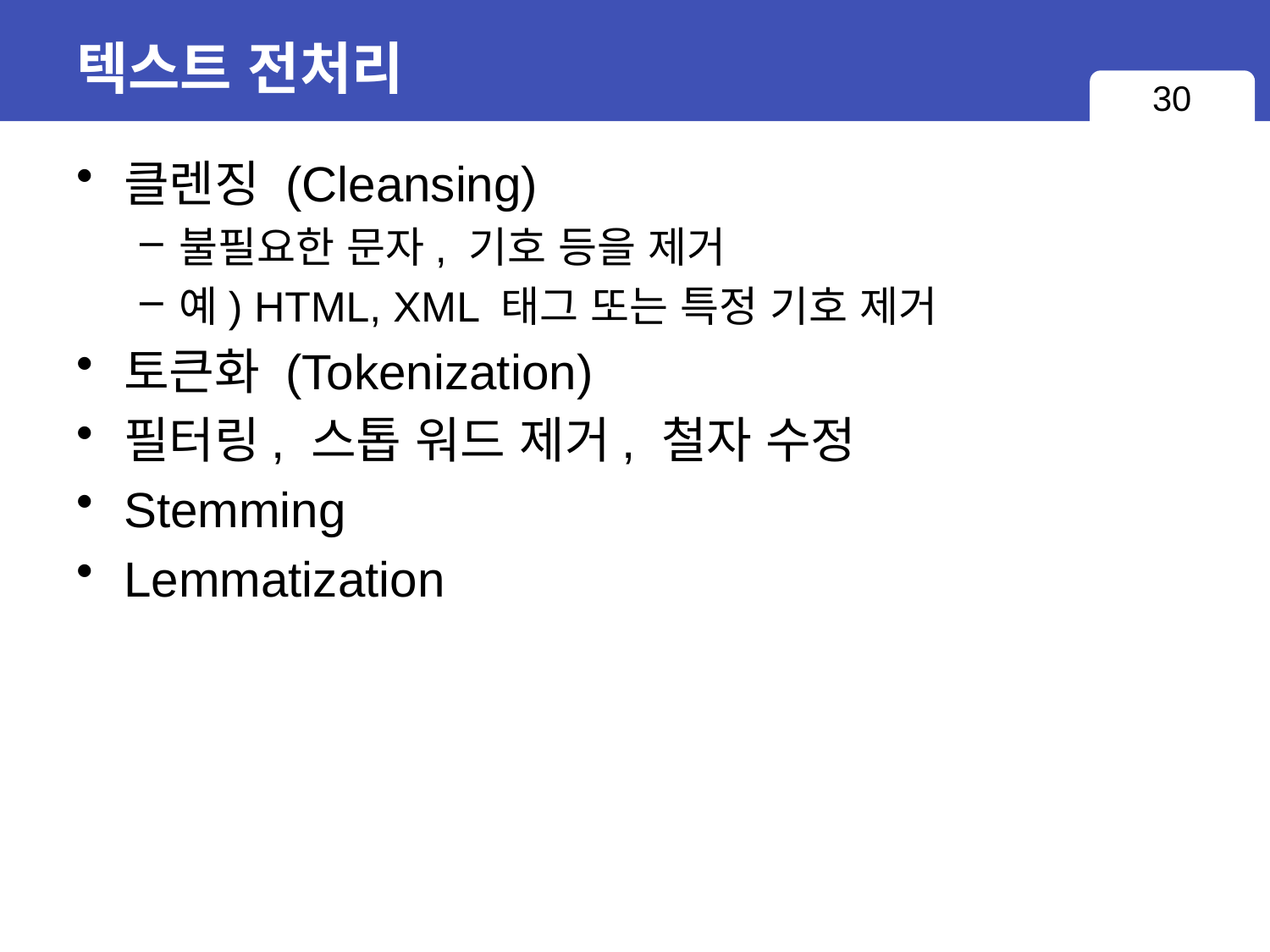

# 텍스트 전처리
30
클렌징 (Cleansing)
불필요한 문자, 기호 등을 제거
예) HTML, XML 태그 또는 특정 기호 제거
토큰화 (Tokenization)
필터링, 스톱 워드 제거, 철자 수정
Stemming
Lemmatization